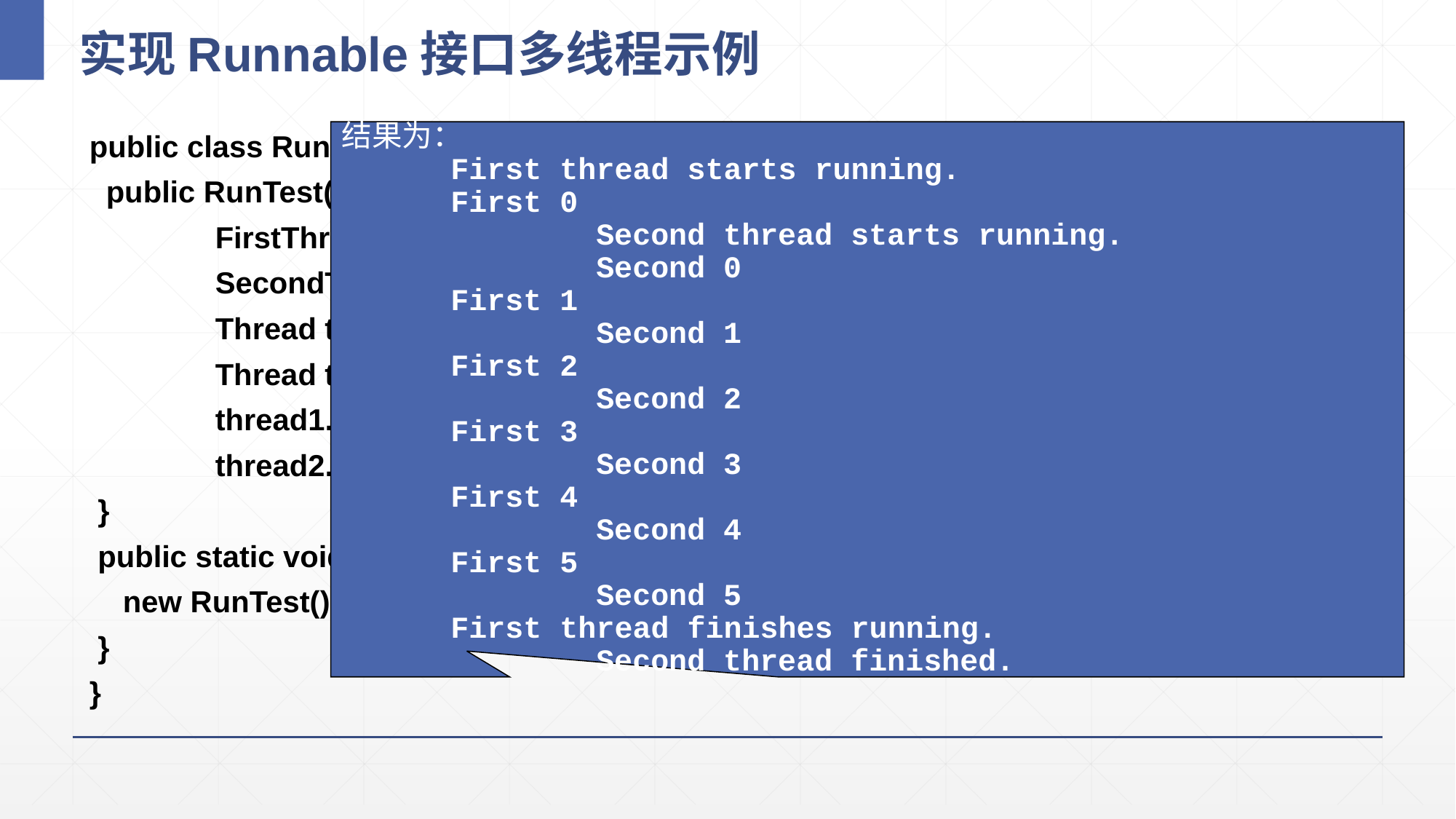

# 实现Runnable接口多线程示例
public class RunTest {
  public RunTest() {
	  FirstThread first = new FirstThread();
	  SecondThread second = new SecondThread();
    	  Thread thread1 = new Thread(first);
    	  Thread thread2 = new Thread(second);
    	  thread1.start();
    	  thread2.start();
 }
 public static void main(String[] args) {
    new RunTest();
 }
}
结果为：
	First thread starts running.
	First 0
	        Second thread starts running.
	        Second 0
	First 1
	        Second 1
	First 2
	        Second 2
	First 3
	        Second 3
	First 4
	        Second 4
	First 5
	        Second 5
	First thread finishes running.
              Second thread finished.